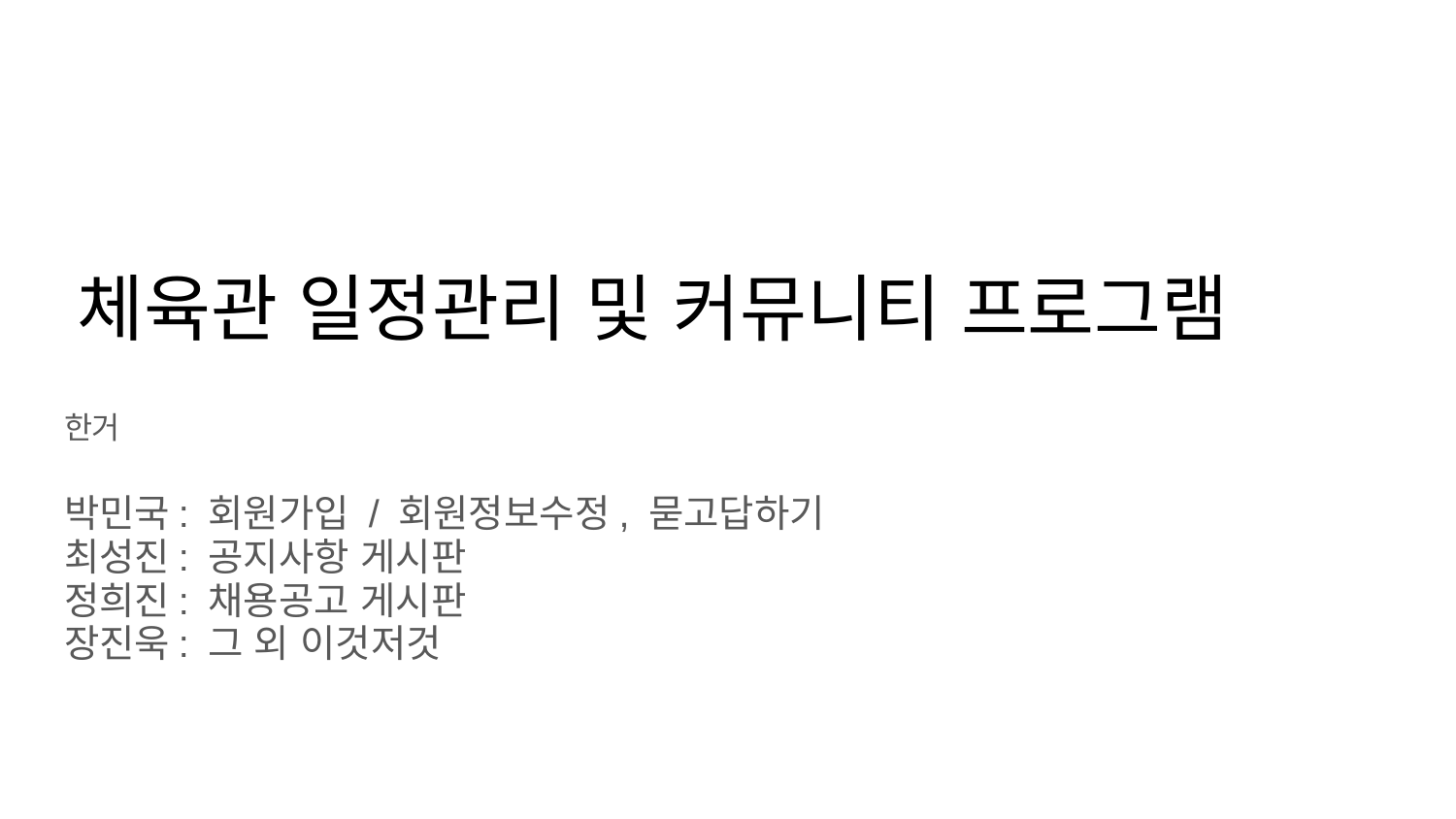

# 체육관 일정관리 및 커뮤니티 프로그램
한거

박민국: 회원가입 / 회원정보수정, 묻고답하기
최성진: 공지사항 게시판
정희진: 채용공고 게시판
장진욱: 그 외 이것저것